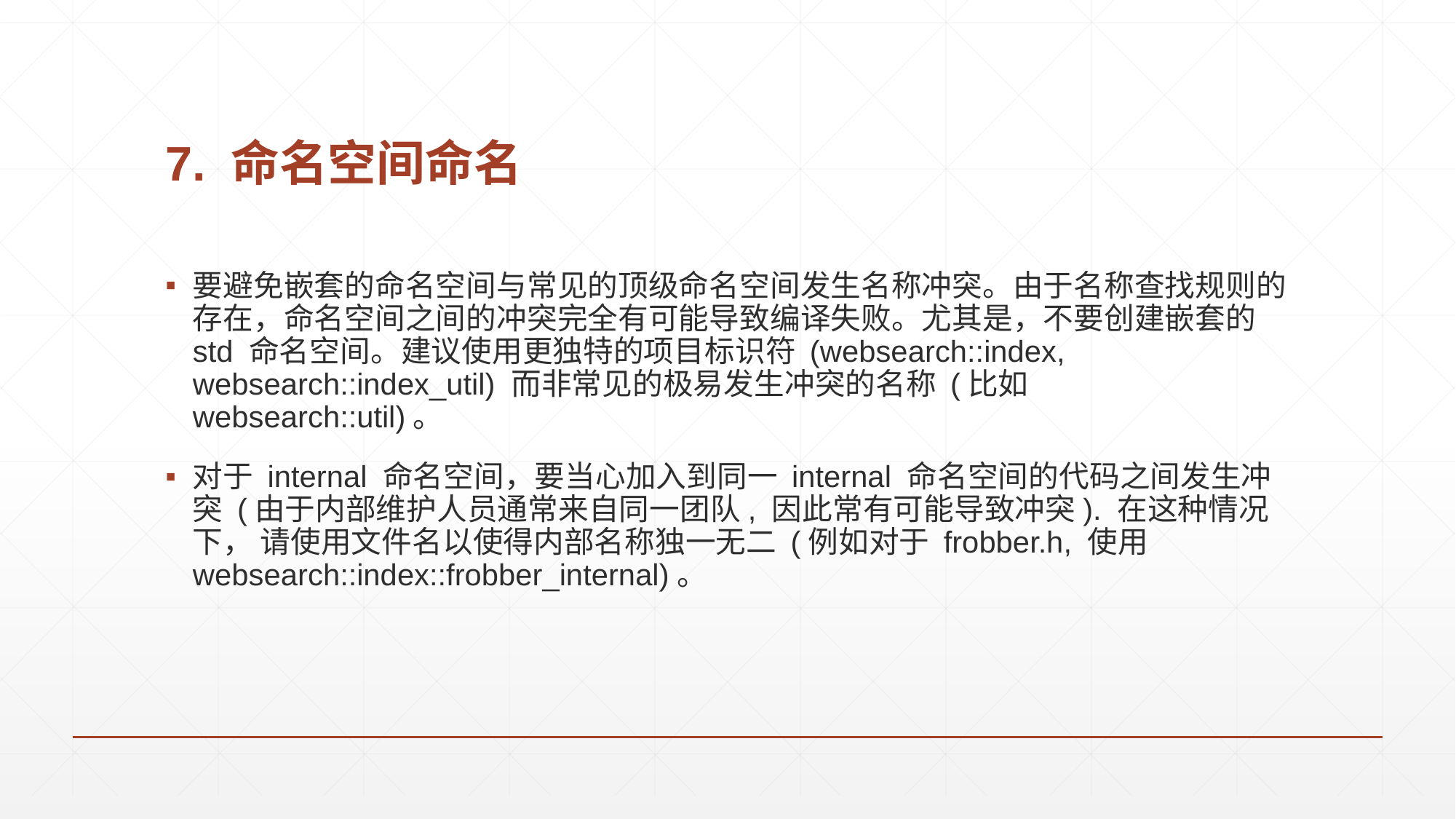

# 7. 命名空间命名
要避免嵌套的命名空间与常见的顶级命名空间发生名称冲突。由于名称查找规则的存在，命名空间之间的冲突完全有可能导致编译失败。尤其是，不要创建嵌套的 std 命名空间。建议使用更独特的项目标识符 (websearch::index, websearch::index_util) 而非常见的极易发生冲突的名称 (比如 websearch::util)。
对于 internal 命名空间，要当心加入到同一 internal 命名空间的代码之间发生冲突 (由于内部维护人员通常来自同一团队, 因此常有可能导致冲突). 在这种情况下， 请使用文件名以使得内部名称独一无二 (例如对于 frobber.h, 使用 websearch::index::frobber_internal)。